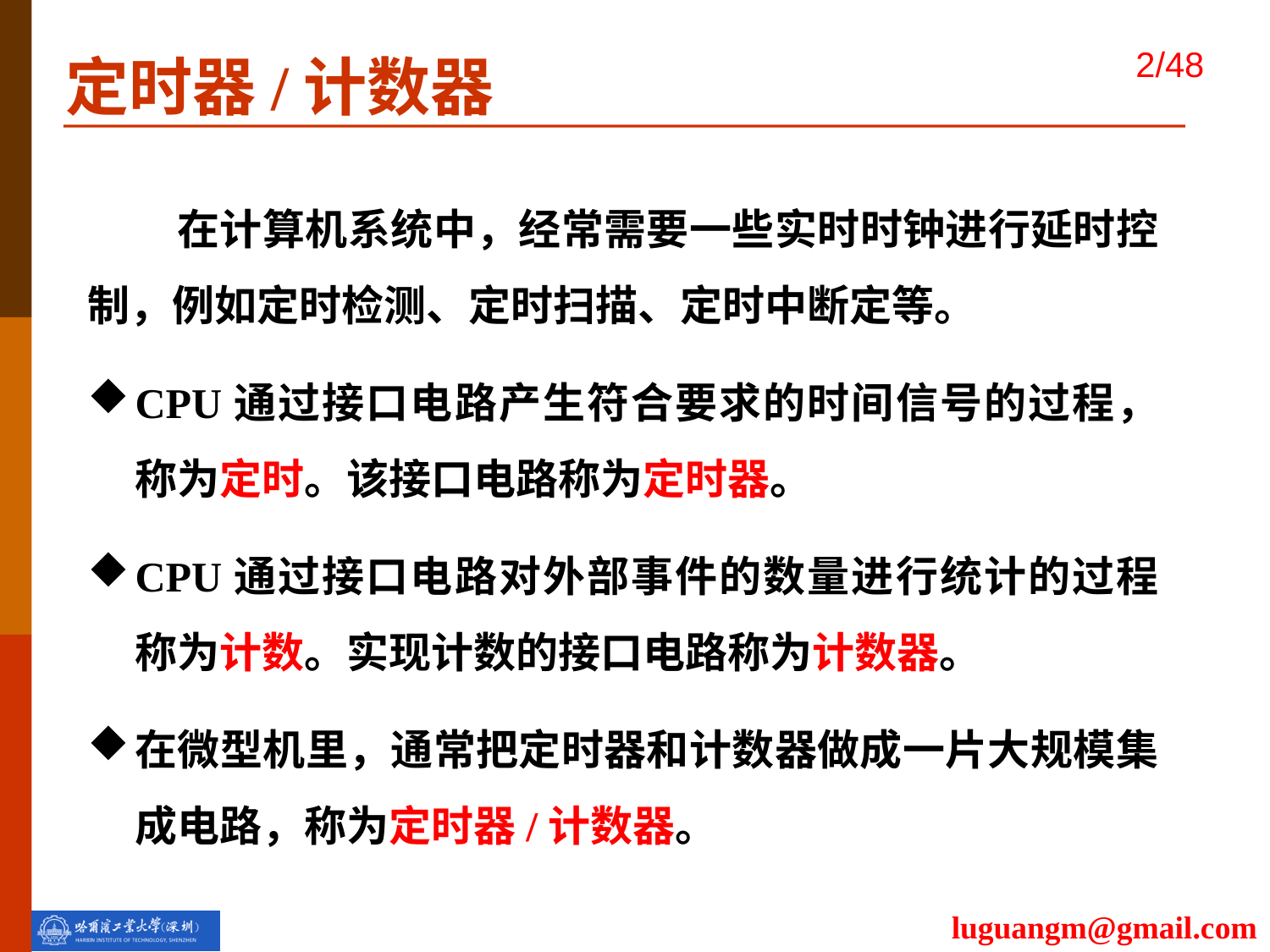

定时器/计数器
        在计算机系统中，经常需要一些实时时钟进行延时控制，例如定时检测、定时扫描、定时中断定等。
CPU通过接口电路产生符合要求的时间信号的过程，称为定时。该接口电路称为定时器。
CPU通过接口电路对外部事件的数量进行统计的过程称为计数。实现计数的接口电路称为计数器。
在微型机里，通常把定时器和计数器做成一片大规模集成电路，称为定时器/计数器。